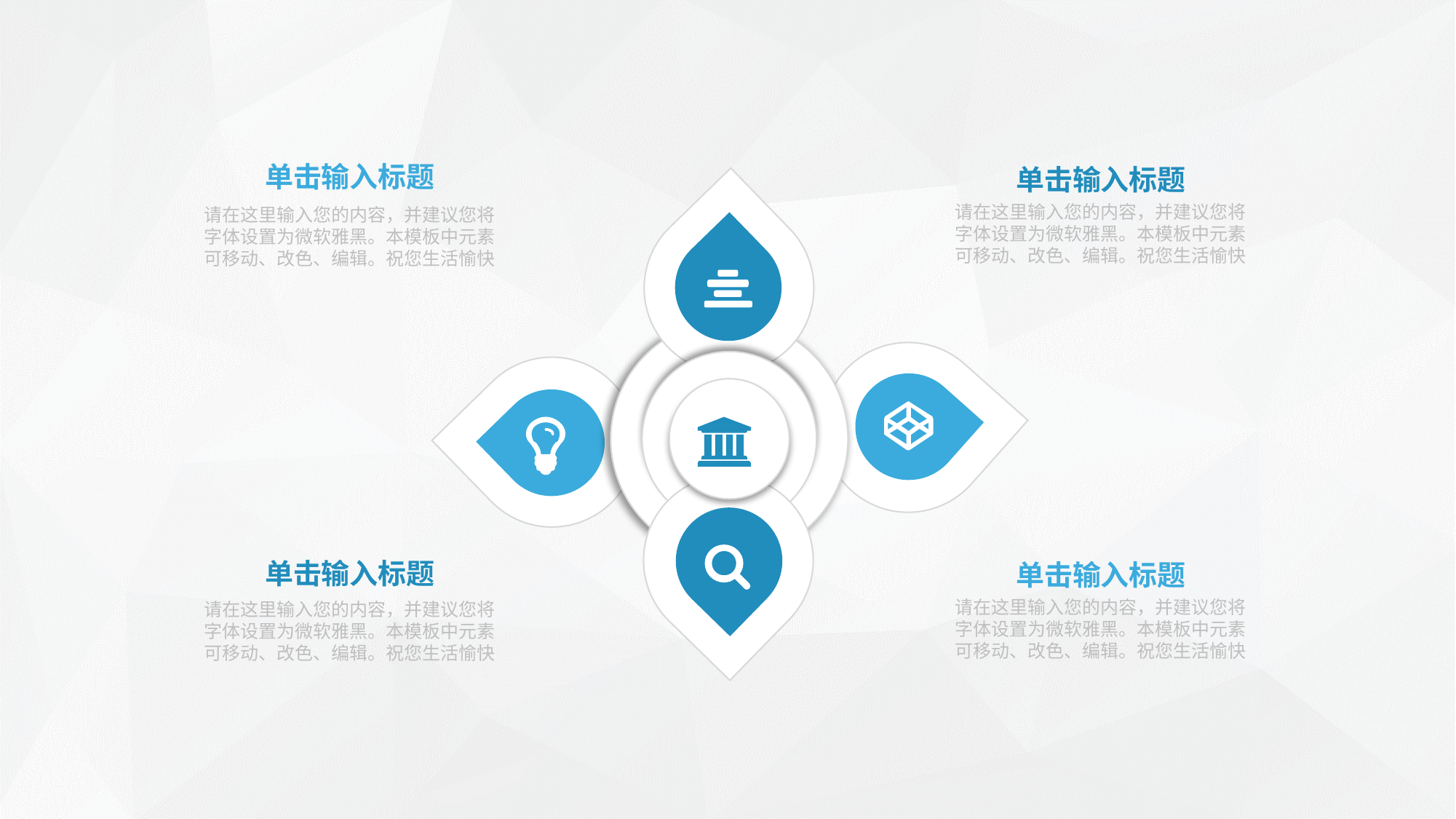

单击输入标题
请在这里输入您的内容，并建议您将字体设置为微软雅黑。本模板中元素可移动、改色、编辑。祝您生活愉快
单击输入标题
请在这里输入您的内容，并建议您将字体设置为微软雅黑。本模板中元素可移动、改色、编辑。祝您生活愉快

单击输入标题
请在这里输入您的内容，并建议您将字体设置为微软雅黑。本模板中元素可移动、改色、编辑。祝您生活愉快
单击输入标题
请在这里输入您的内容，并建议您将字体设置为微软雅黑。本模板中元素可移动、改色、编辑。祝您生活愉快